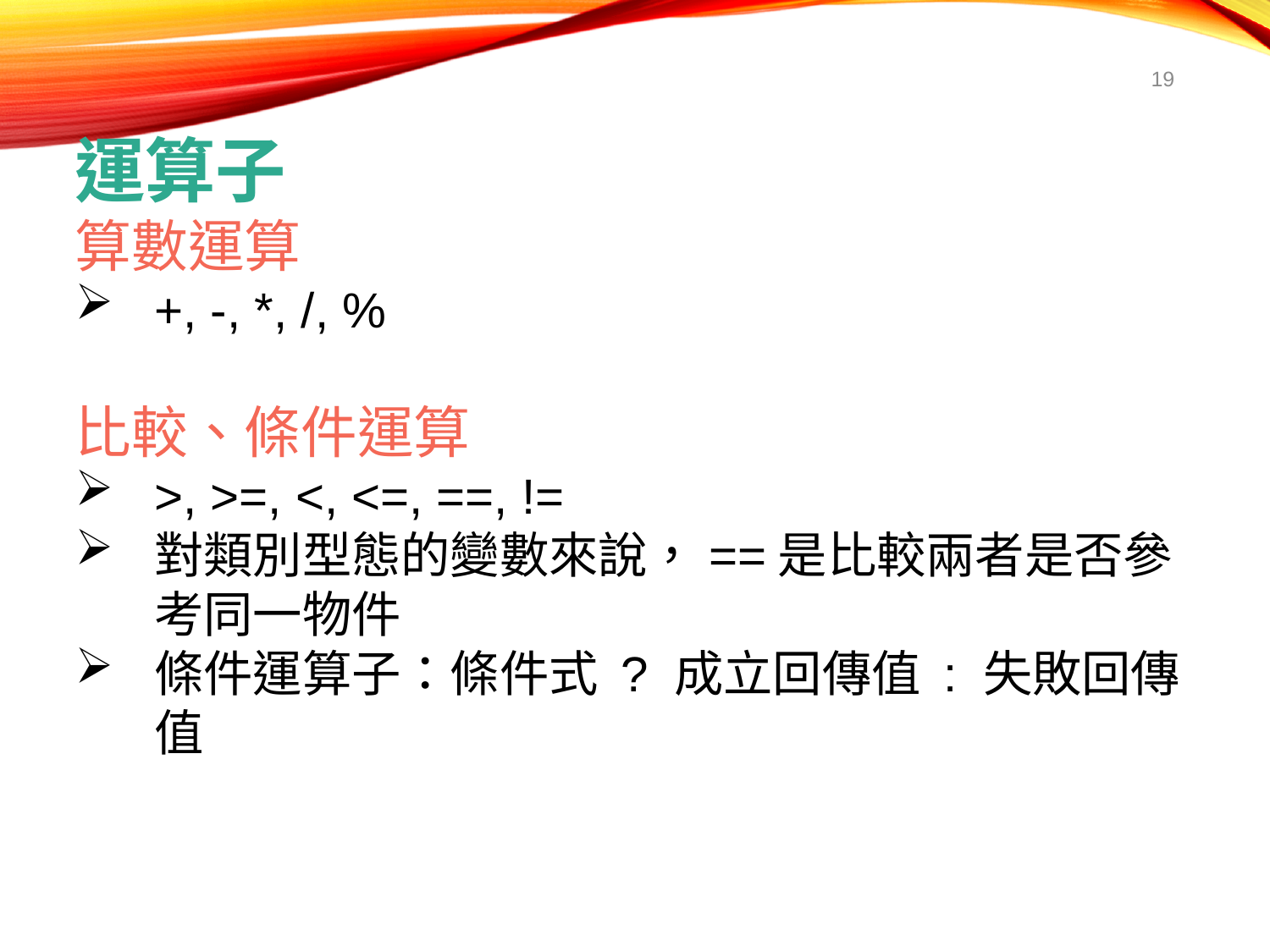

19
運算子
算數運算
+, -, *, /, %

比較、條件運算
>, >=, <, <=, ==, !=
對類別型態的變數來說，==是比較兩者是否參考同一物件
條件運算子：條件式 ? 成立回傳值 : 失敗回傳值